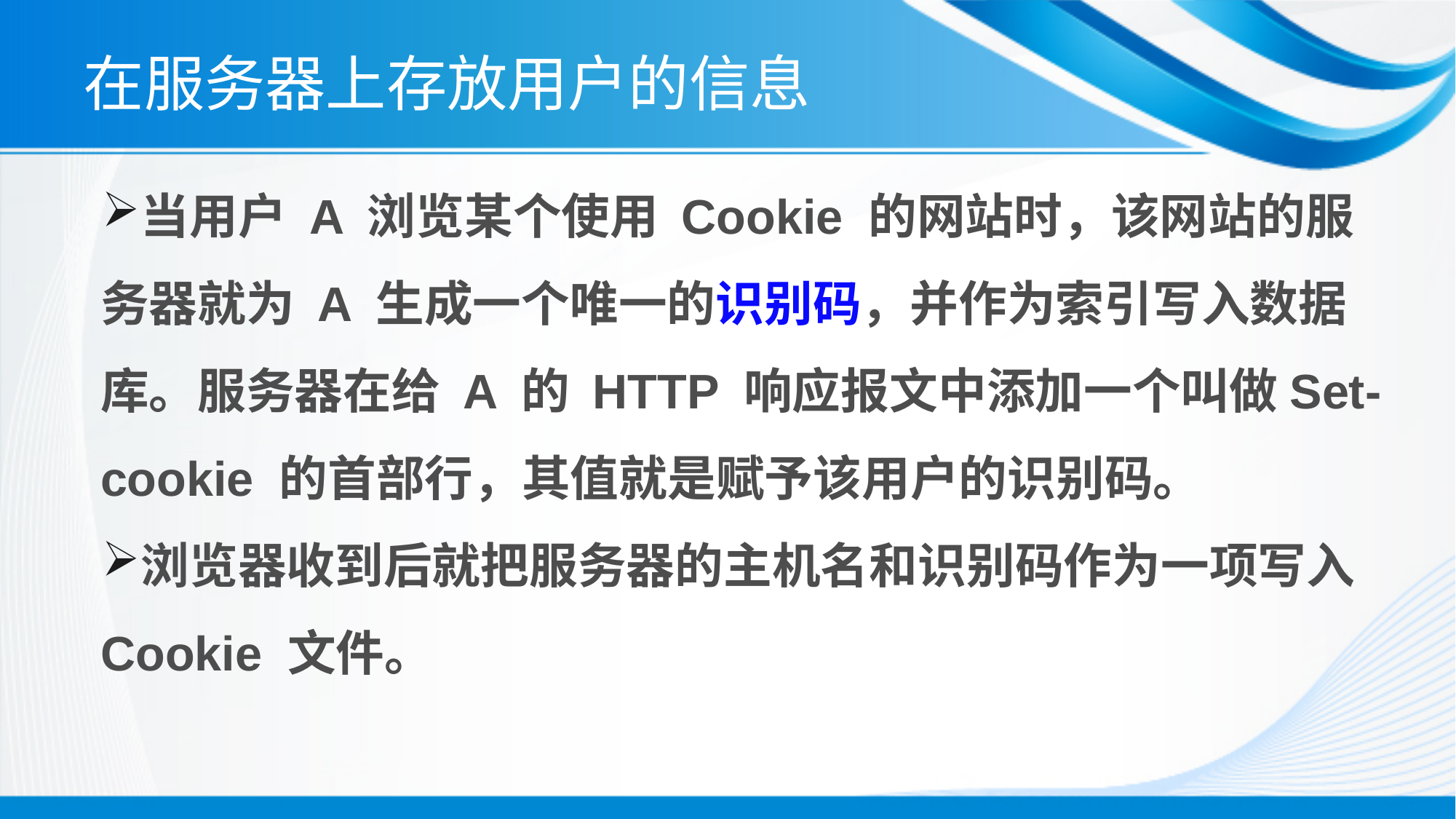

# 在服务器上存放用户的信息
当用户 A 浏览某个使用 Cookie 的网站时，该网站的服务器就为 A 生成一个唯一的识别码，并作为索引写入数据库。服务器在给 A 的 HTTP 响应报文中添加一个叫做Set-cookie 的首部行，其值就是赋予该用户的识别码。
浏览器收到后就把服务器的主机名和识别码作为一项写入 Cookie 文件。